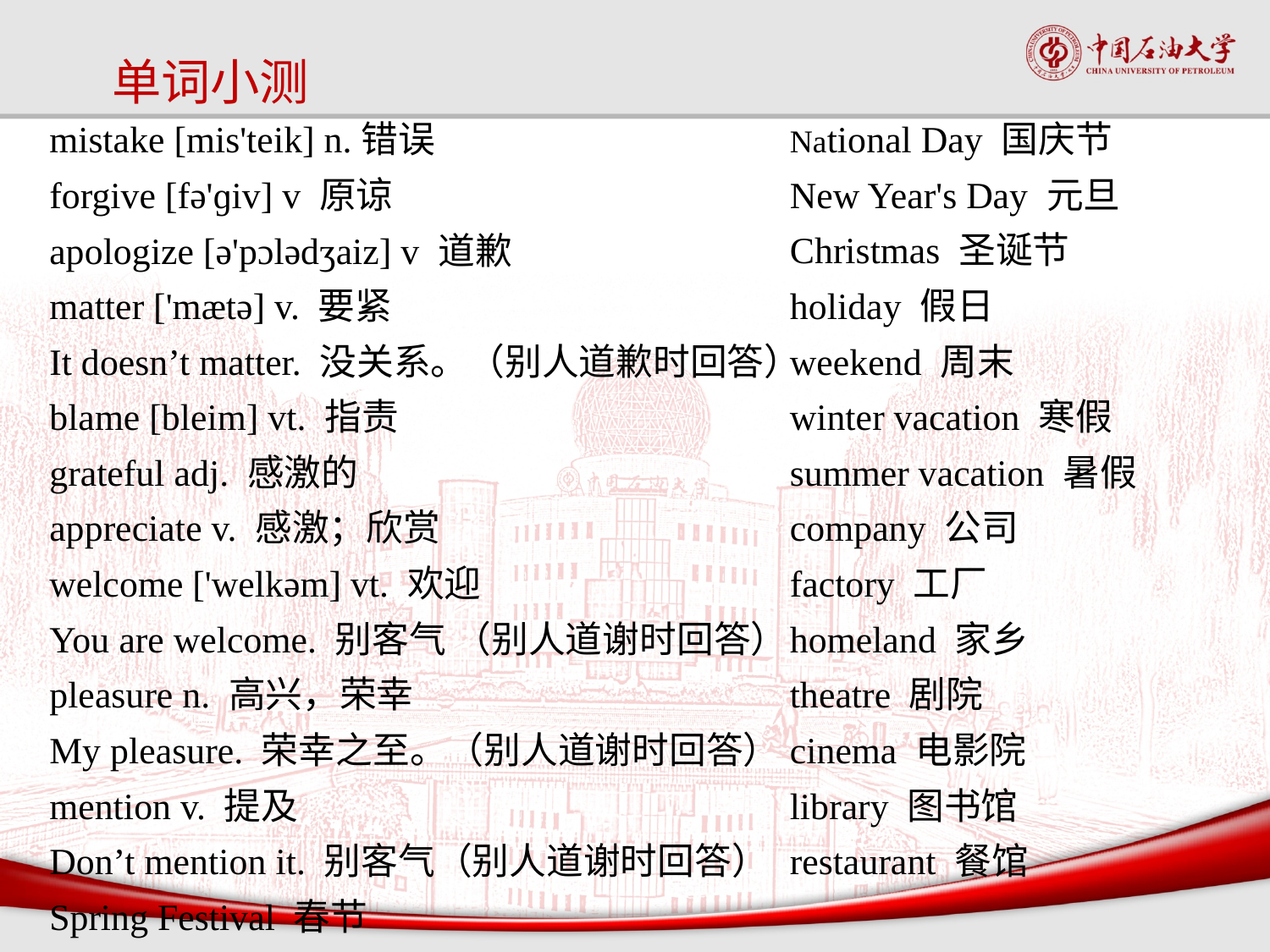

# 单词小测
mistake [mis'teik] n.错误
forgive [fə'ɡiv] v 原谅
apologize [ə'pɔlədʒaiz] v 道歉
matter ['mætə] v. 要紧
It doesn’t matter. 没关系。（别人道歉时回答）
blame [bleim] vt. 指责
grateful adj. 感激的
appreciate v. 感激；欣赏
welcome ['welkəm] vt. 欢迎
You are welcome. 别客气 （别人道谢时回答）
pleasure n. 高兴，荣幸
My pleasure. 荣幸之至。（别人道谢时回答）
mention v. 提及
Don’t mention it. 别客气（别人道谢时回答）
Spring Festival 春节

National Day 国庆节
New Year's Day 元旦
Christmas 圣诞节
holiday 假日
weekend 周末
winter vacation 寒假
summer vacation 暑假
company 公司
factory 工厂
homeland 家乡
theatre 剧院
cinema 电影院
library 图书馆
restaurant 餐馆